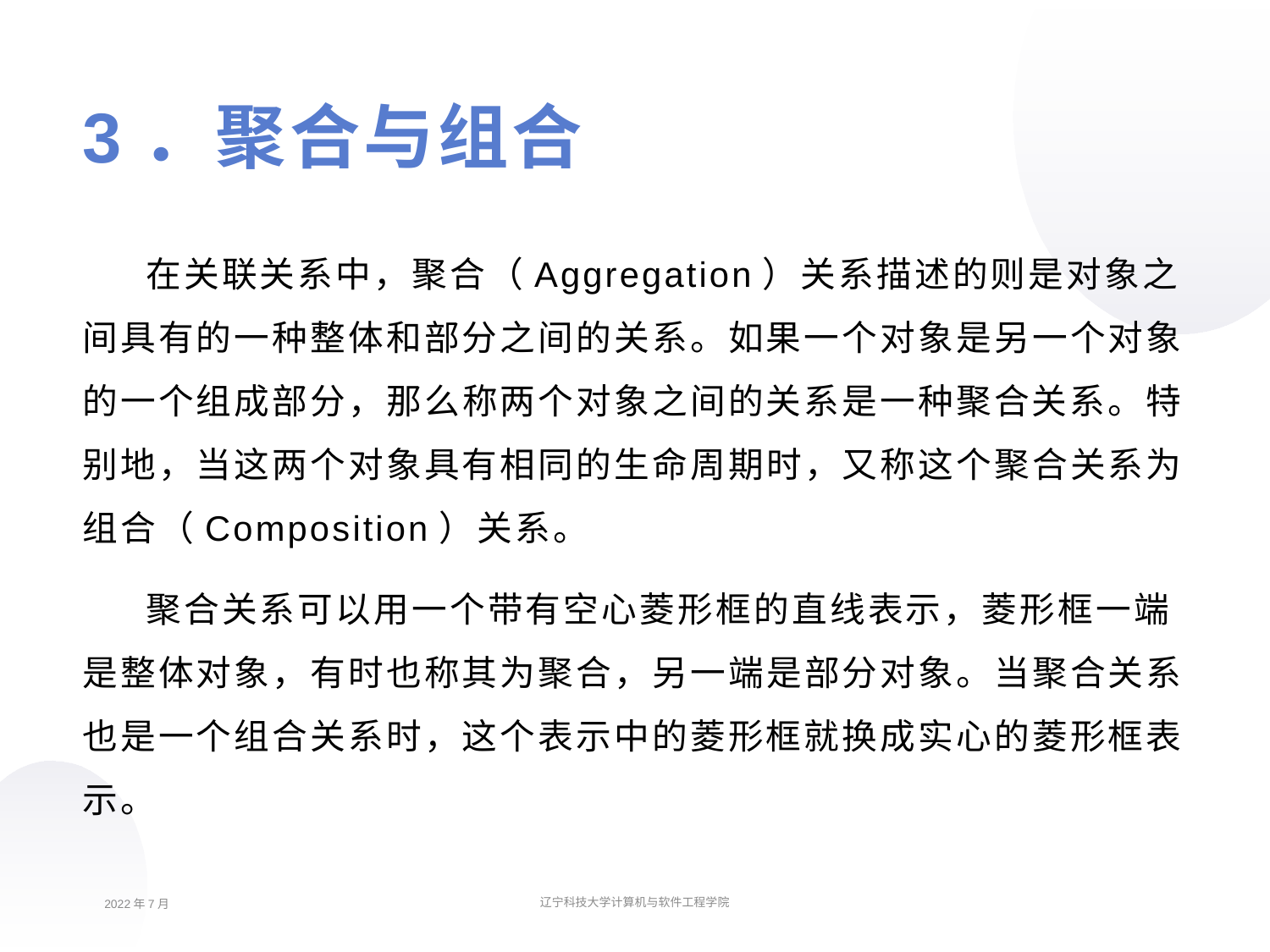

# 3．聚合与组合
在关联关系中，聚合（Aggregation）关系描述的则是对象之间具有的一种整体和部分之间的关系。如果一个对象是另一个对象的一个组成部分，那么称两个对象之间的关系是一种聚合关系。特别地，当这两个对象具有相同的生命周期时，又称这个聚合关系为组合（Composition）关系。
聚合关系可以用一个带有空心菱形框的直线表示，菱形框一端是整体对象，有时也称其为聚合，另一端是部分对象。当聚合关系也是一个组合关系时，这个表示中的菱形框就换成实心的菱形框表示。

2022年7月
辽宁科技大学计算机与软件工程学院
27